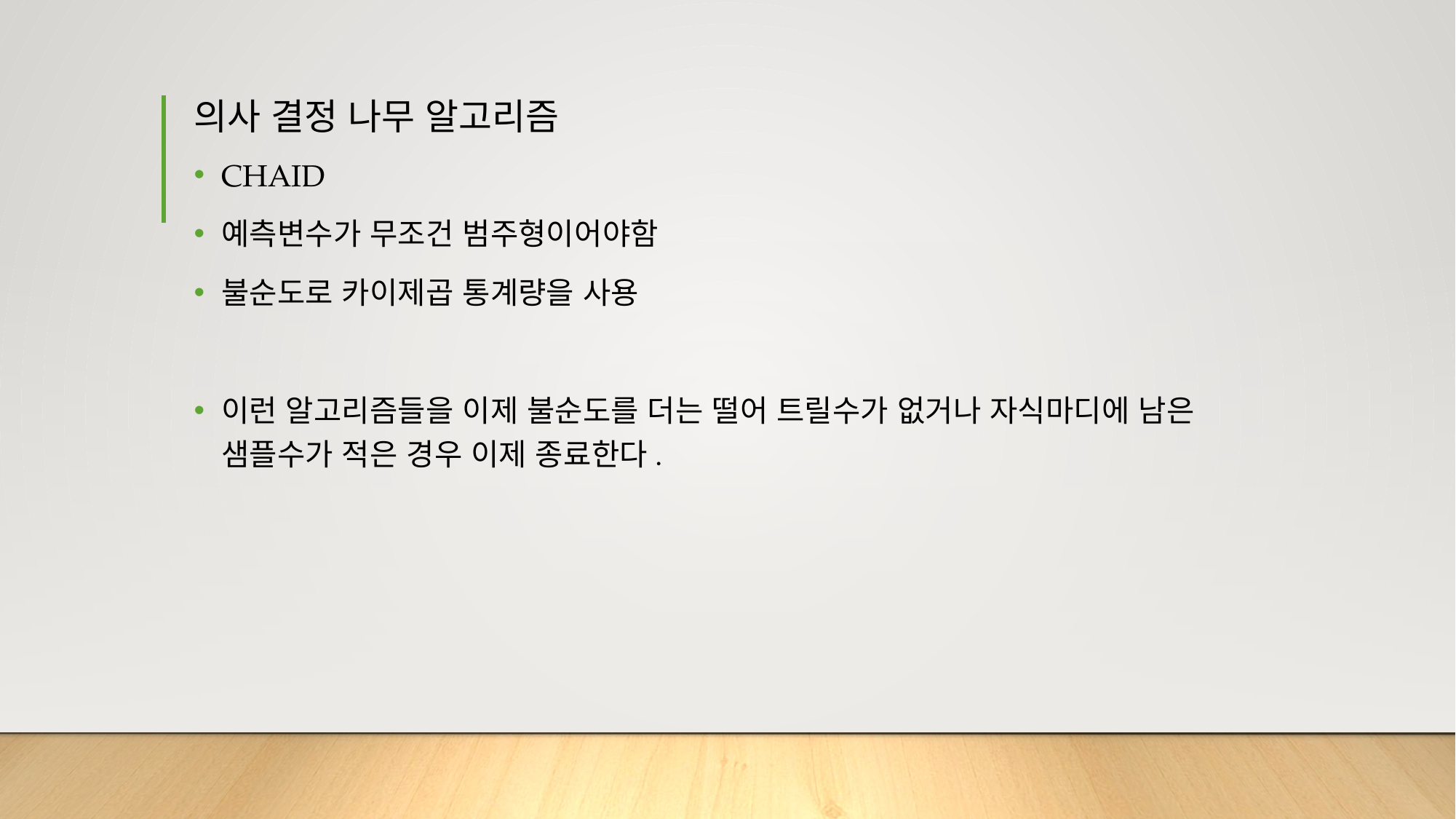

# 의사 결정 나무 알고리즘
CHAID
예측변수가 무조건 범주형이어야함
불순도로 카이제곱 통계량을 사용

이런 알고리즘들을 이제 불순도를 더는 떨어 트릴수가 없거나 자식마디에 남은 샘플수가 적은 경우 이제 종료한다.